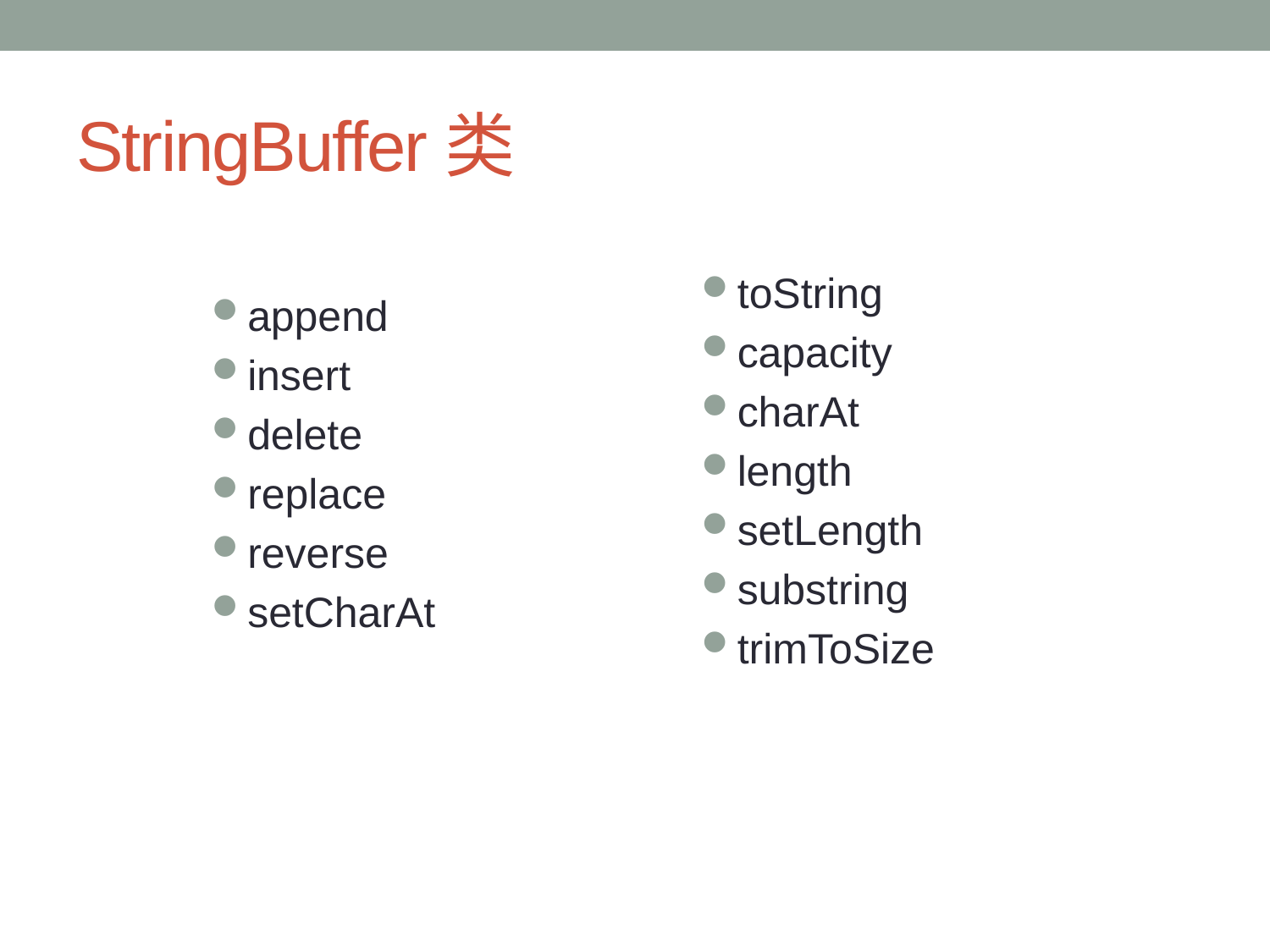

# StringBuffer类
toString
capacity
charAt
length
setLength
substring
trimToSize
append
insert
delete
replace
reverse
setCharAt